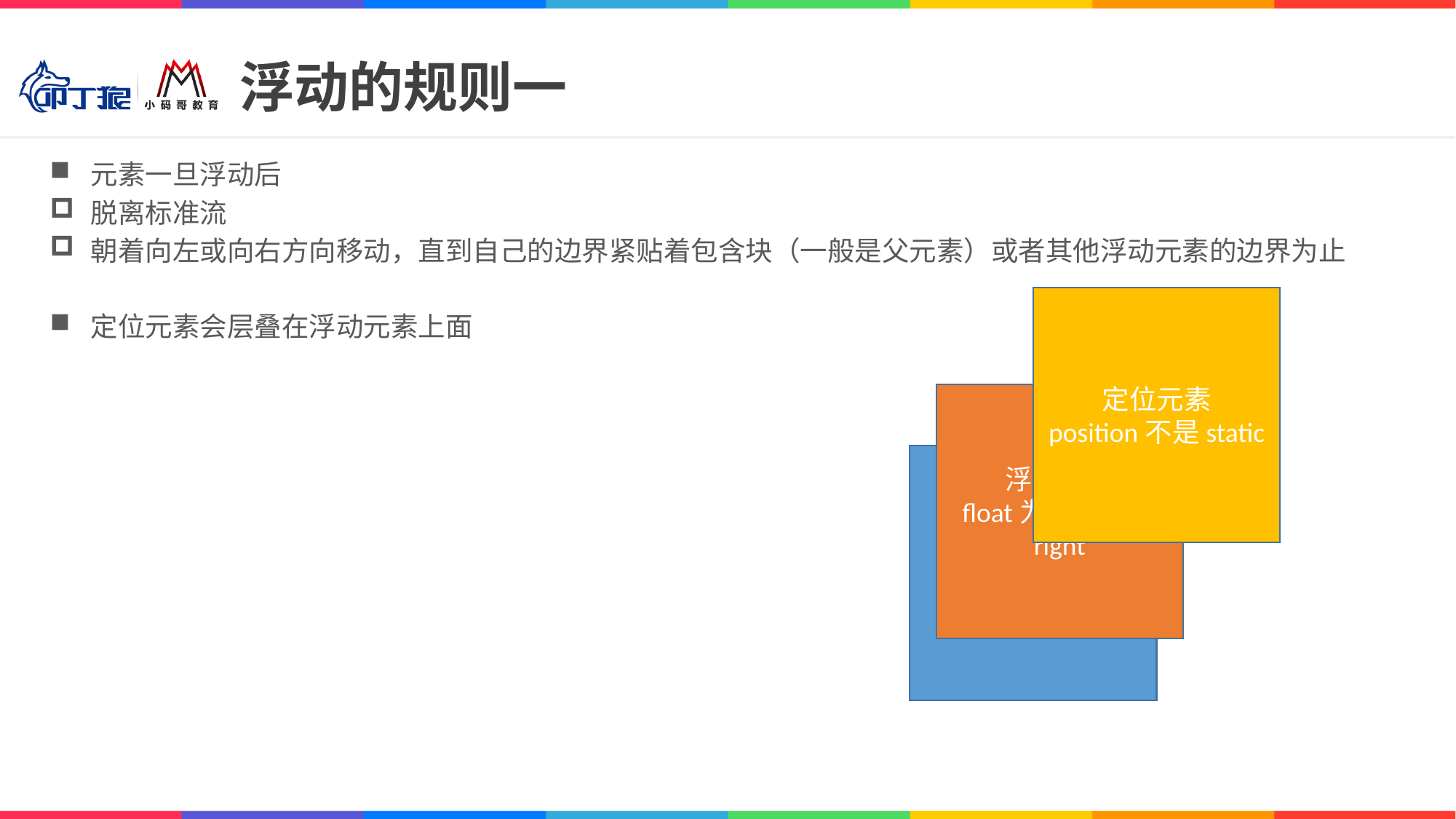

# 浮动的规则一
元素一旦浮动后
脱离标准流
朝着向左或向右方向移动，直到自己的边界紧贴着包含块（一般是父元素）或者其他浮动元素的边界为止

定位元素会层叠在浮动元素上面
定位元素
position不是static
浮动元素
float为left或者right
普通元素
非定位元素
position是static